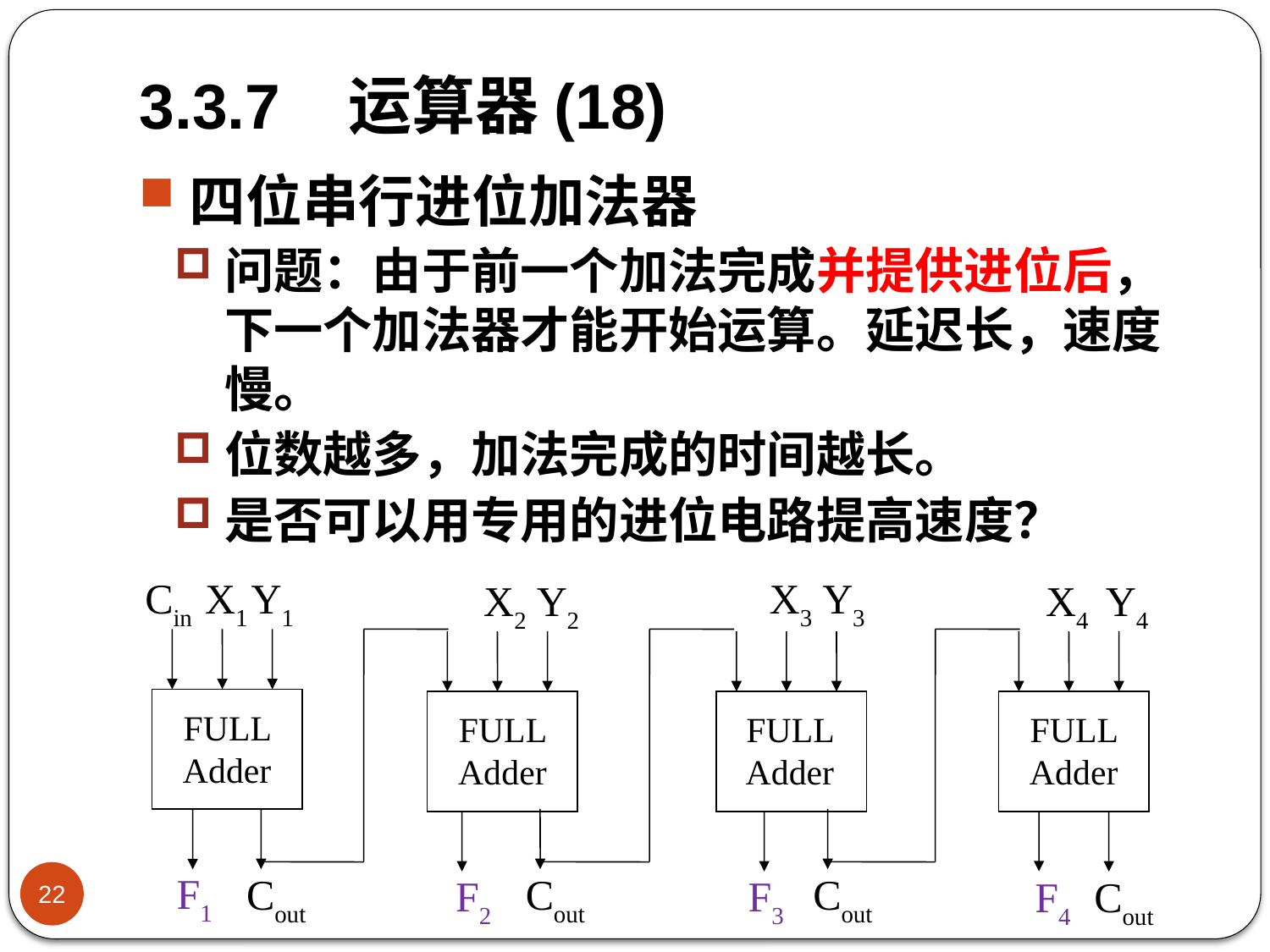

# 3.3.7   运算器(18)
四位串行进位加法器
问题：由于前一个加法完成并提供进位后，下一个加法器才能开始运算。延迟长，速度慢。
位数越多，加法完成的时间越长。
是否可以用专用的进位电路提高速度？
X1
Y1
Cin
X3
Y3
X2
Y2
X4
Y4

FULL Adder

F1
Cout

FULL Adder

F2
Cout

FULL Adder

F3
Cout

FULL Adder

F4
Cout
22